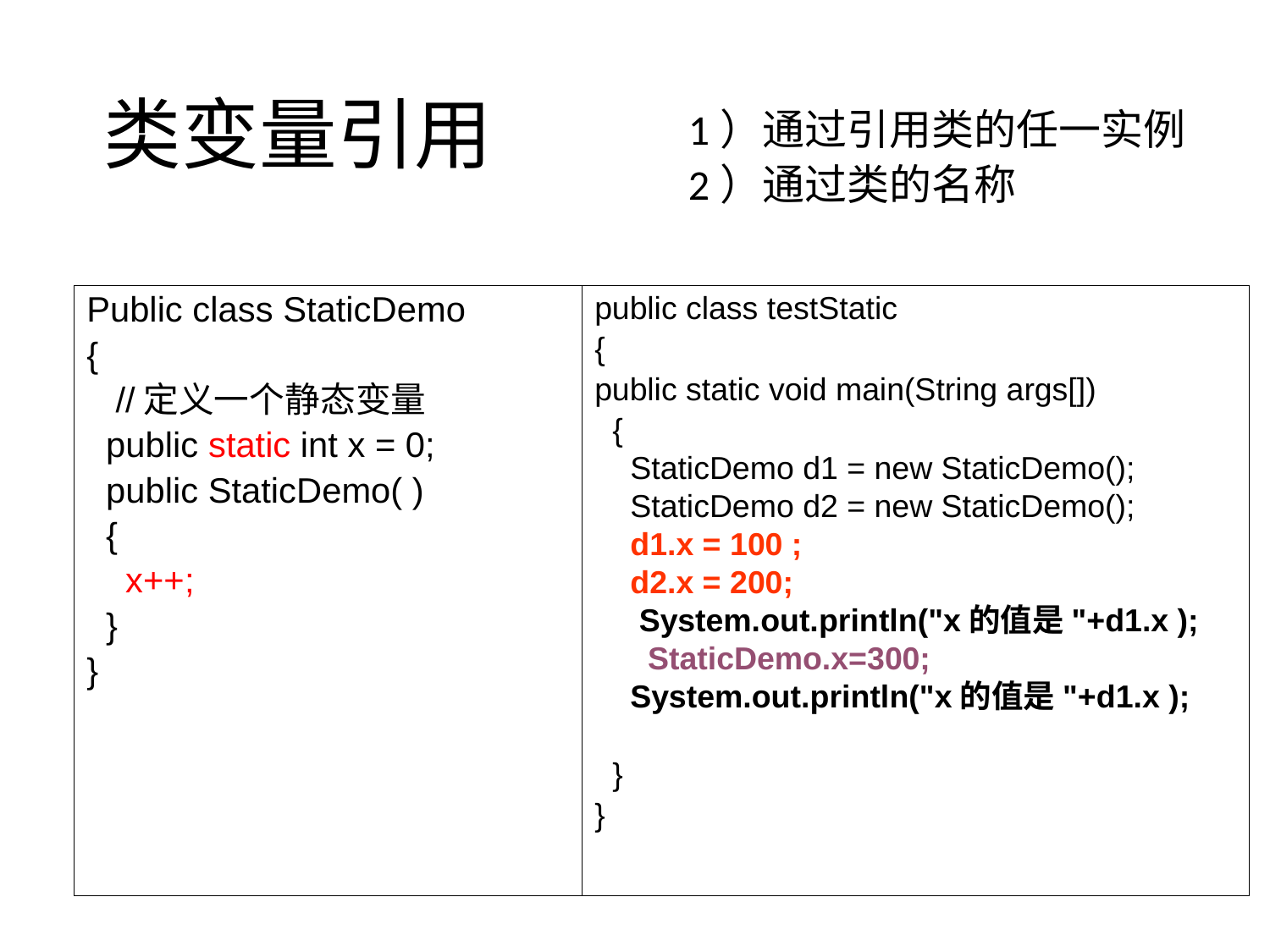

# 类变量引用
1）通过引用类的任一实例
2）通过类的名称

Public class StaticDemo
{
   //定义一个静态变量
  public static int x = 0;
  public StaticDemo( )
  {
    x++;
  }
}
public class testStatic
{
public static void main(String args[])
  {
    StaticDemo d1 = new StaticDemo();
    StaticDemo d2 = new StaticDemo();
    d1.x = 100 ;
    d2.x = 200;
     System.out.println("x的值是"+d1.x );
      StaticDemo.x=300;
    System.out.println("x的值是"+d1.x );

  }
}